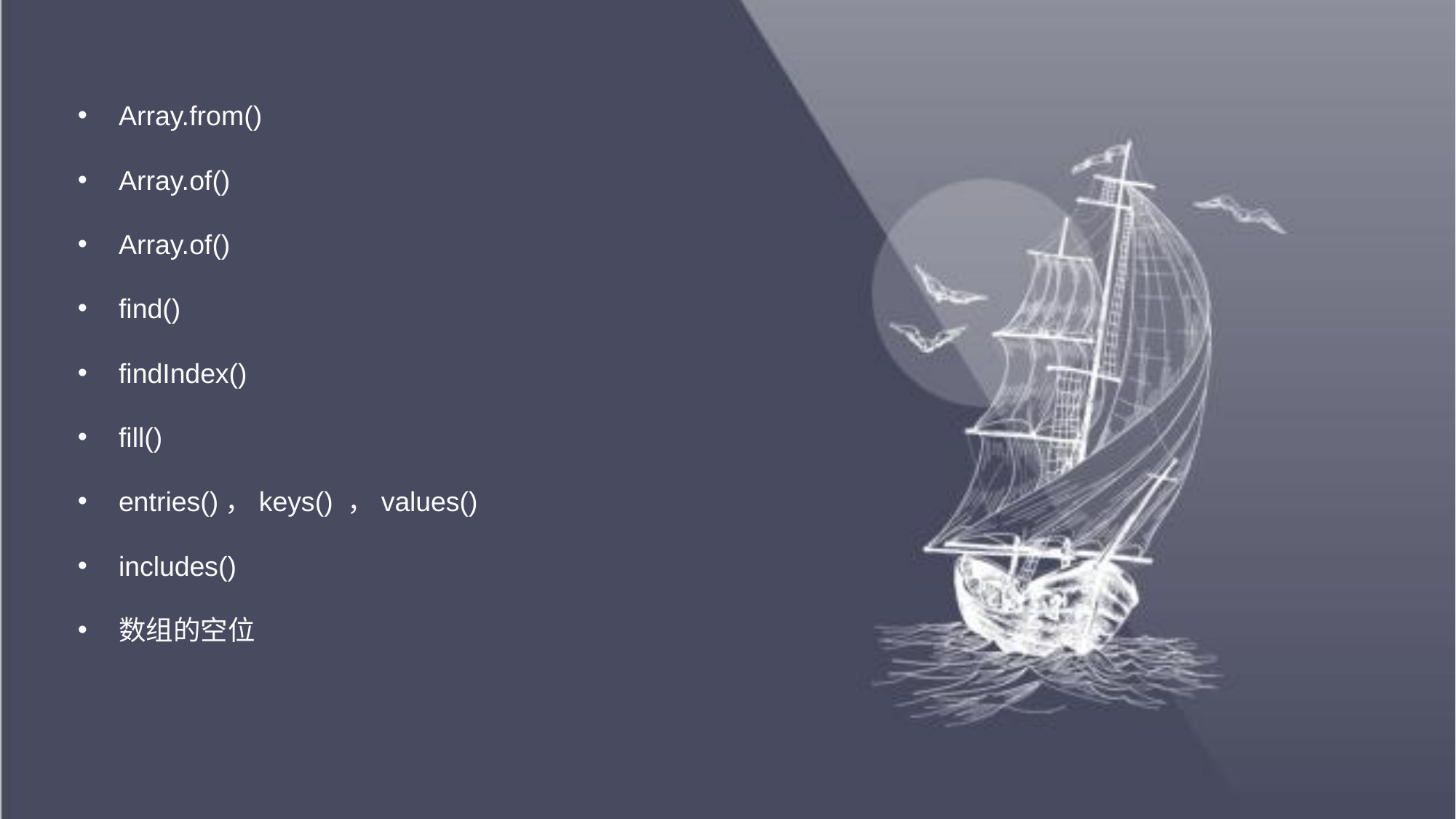

Array.from()
Array.of()
Array.of()
find()
findIndex()
fill()
entries()，keys() ，values()
includes()
数组的空位